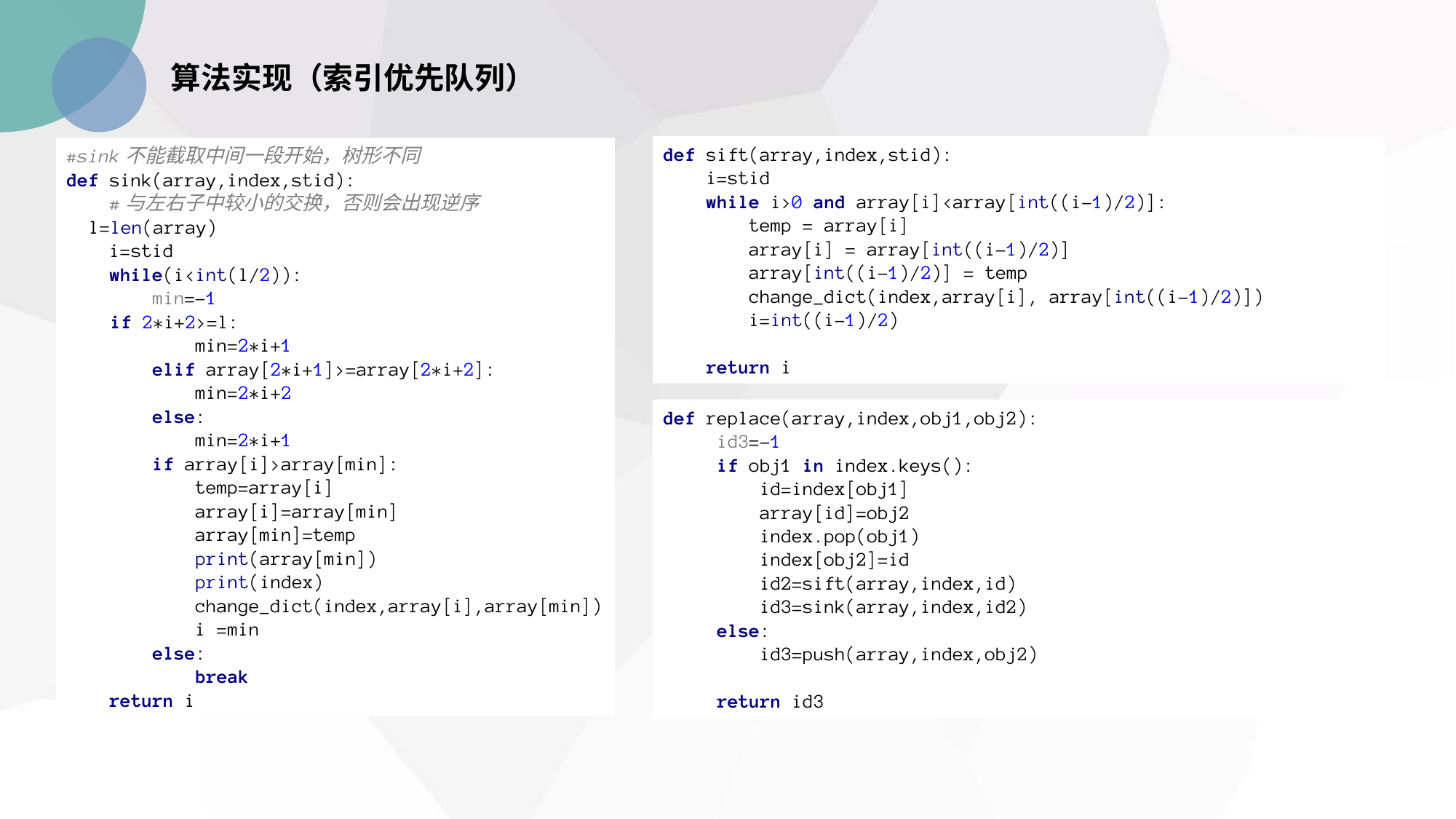

算法实现（索引优先队列）

#sink不能截取中间一段开始，树形不同
def sink(array,index,stid):
    #与左右子中较小的交换，否则会出现逆序
    l=len(array)
    i=stid
    while(i<int(l/2)):
        min=-1
        if 2*i+2>=l:
            min=2*i+1
        elif array[2*i+1]>=array[2*i+2]:
            min=2*i+2
        else:
            min=2*i+1
        if array[i]>array[min]:
            temp=array[i]
            array[i]=array[min]
            array[min]=temp
            print(array[min])
            print(index)
            change_dict(index,array[i],array[min])
            i =min
        else:
            break
    return i
def sift(array,index,stid):
    i=stid
    while i>0 and array[i]<array[int((i-1)/2)]:
        temp = array[i]
        array[i] = array[int((i-1)/2)]
        array[int((i-1)/2)] = temp
        change_dict(index,array[i], array[int((i-1)/2)])
        i=int((i-1)/2)
    return i
def replace(array,index,obj1,obj2):
     id3=-1
     if obj1 in index.keys():
         id=index[obj1]
         array[id]=obj2
         index.pop(obj1)
         index[obj2]=id
         id2=sift(array,index,id)
         id3=sink(array,index,id2)
     else:
         id3=push(array,index,obj2)
     return id3